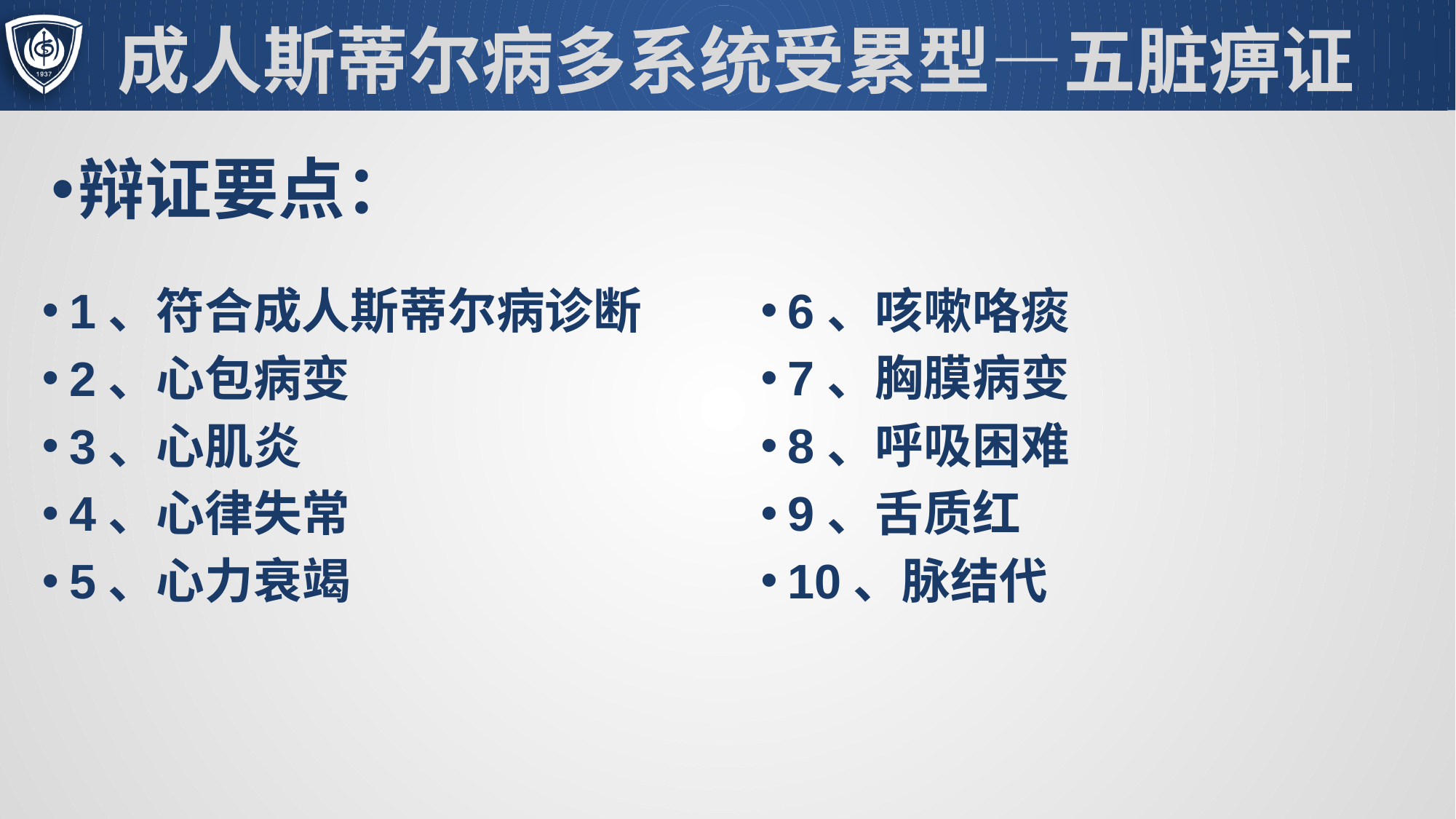

# 成人斯蒂尔病多系统受累型—五脏痹证
辩证要点：

6、咳嗽咯痰
7、胸膜病变
8、呼吸困难
9、舌质红
10、脉结代
1、符合成人斯蒂尔病诊断
2、心包病变
3、心肌炎
4、心律失常
5、心力衰竭